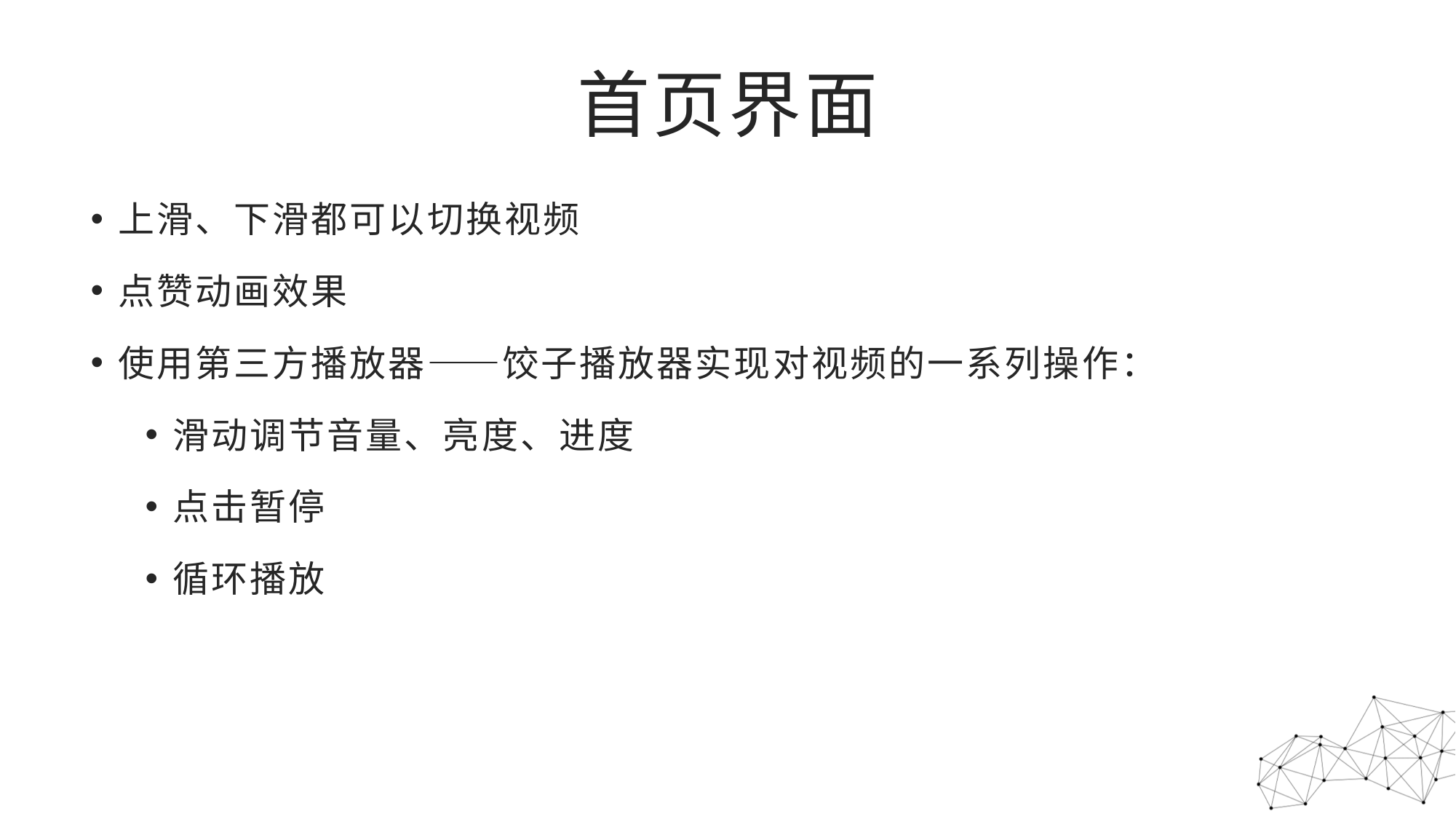

# 首页界面
上滑、下滑都可以切换视频
点赞动画效果
使用第三方播放器——饺子播放器实现对视频的一系列操作：
滑动调节音量、亮度、进度
点击暂停
循环播放